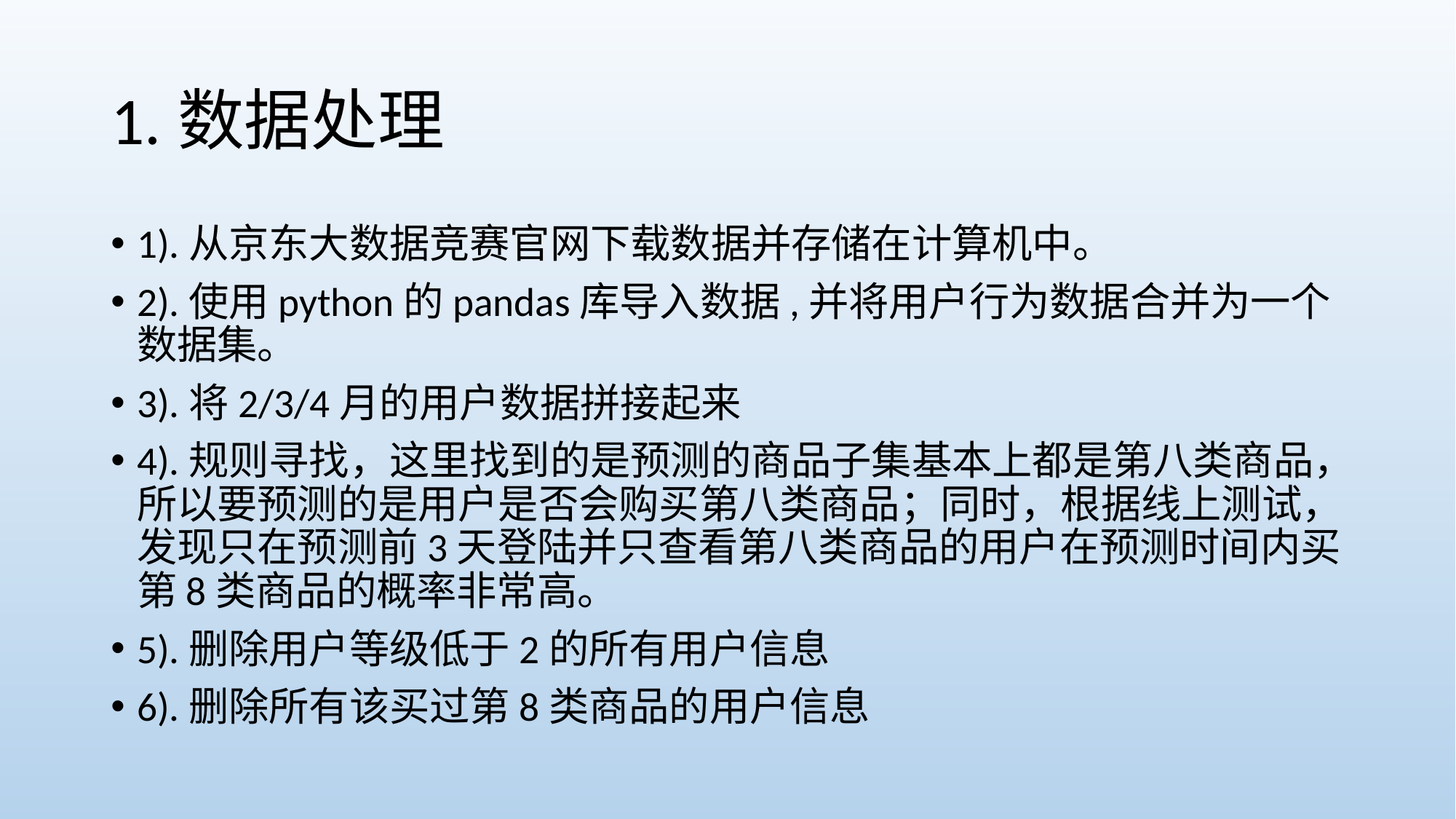

# 1.数据处理
1).从京东大数据竞赛官网下载数据并存储在计算机中。
2).使用python的pandas库导入数据,并将用户行为数据合并为一个数据集。
3).将2/3/4月的用户数据拼接起来
4).规则寻找，这里找到的是预测的商品子集基本上都是第八类商品，所以要预测的是用户是否会购买第八类商品；同时，根据线上测试，发现只在预测前3天登陆并只查看第八类商品的用户在预测时间内买第8类商品的概率非常高。
5).删除用户等级低于2的所有用户信息
6).删除所有该买过第8类商品的用户信息